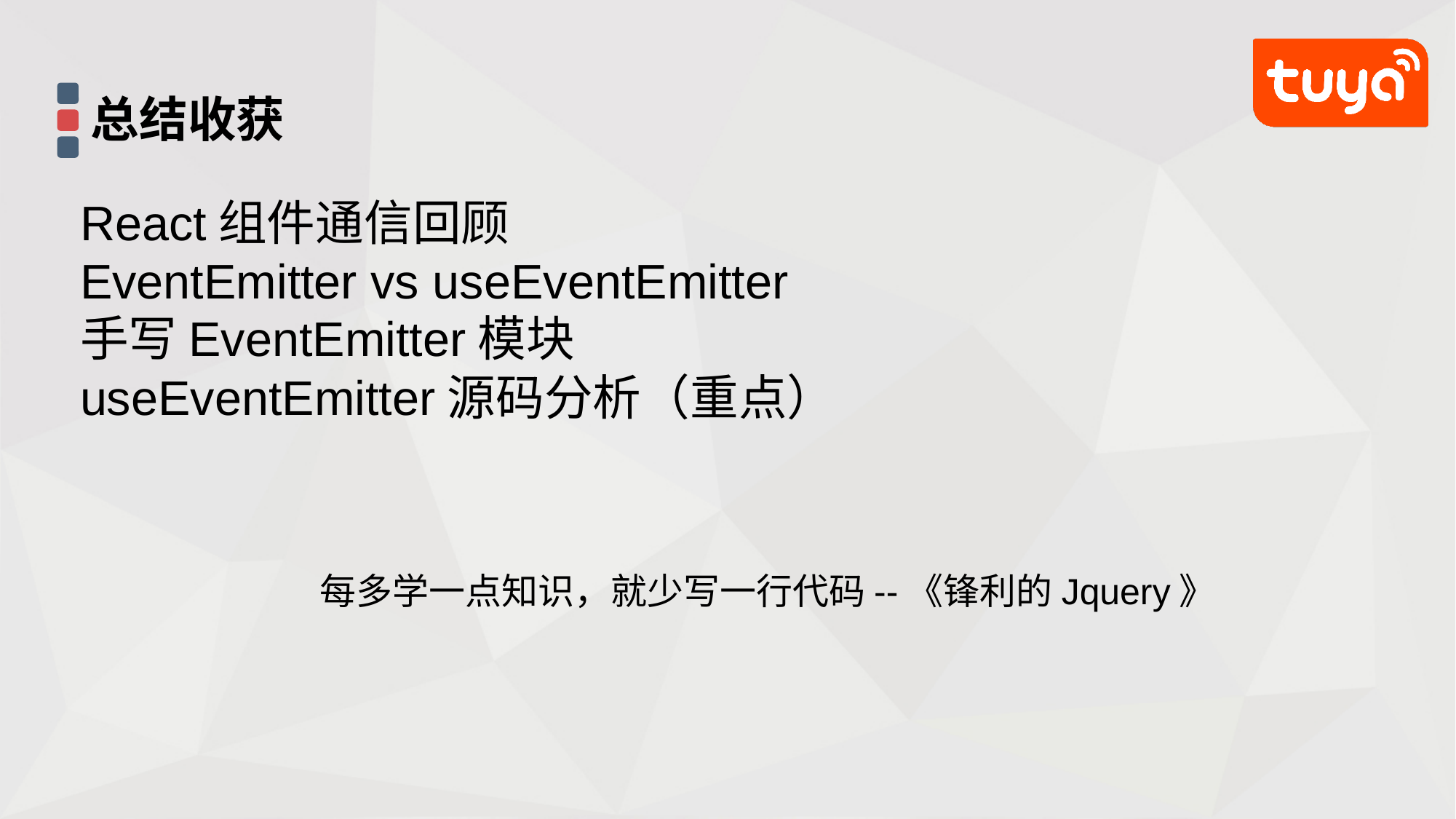

总结收获
React组件通信回顾
EventEmitter vs useEventEmitter
手写EventEmitter模块
useEventEmitter源码分析（重点）
每多学一点知识，就少写一行代码--《锋利的Jquery》